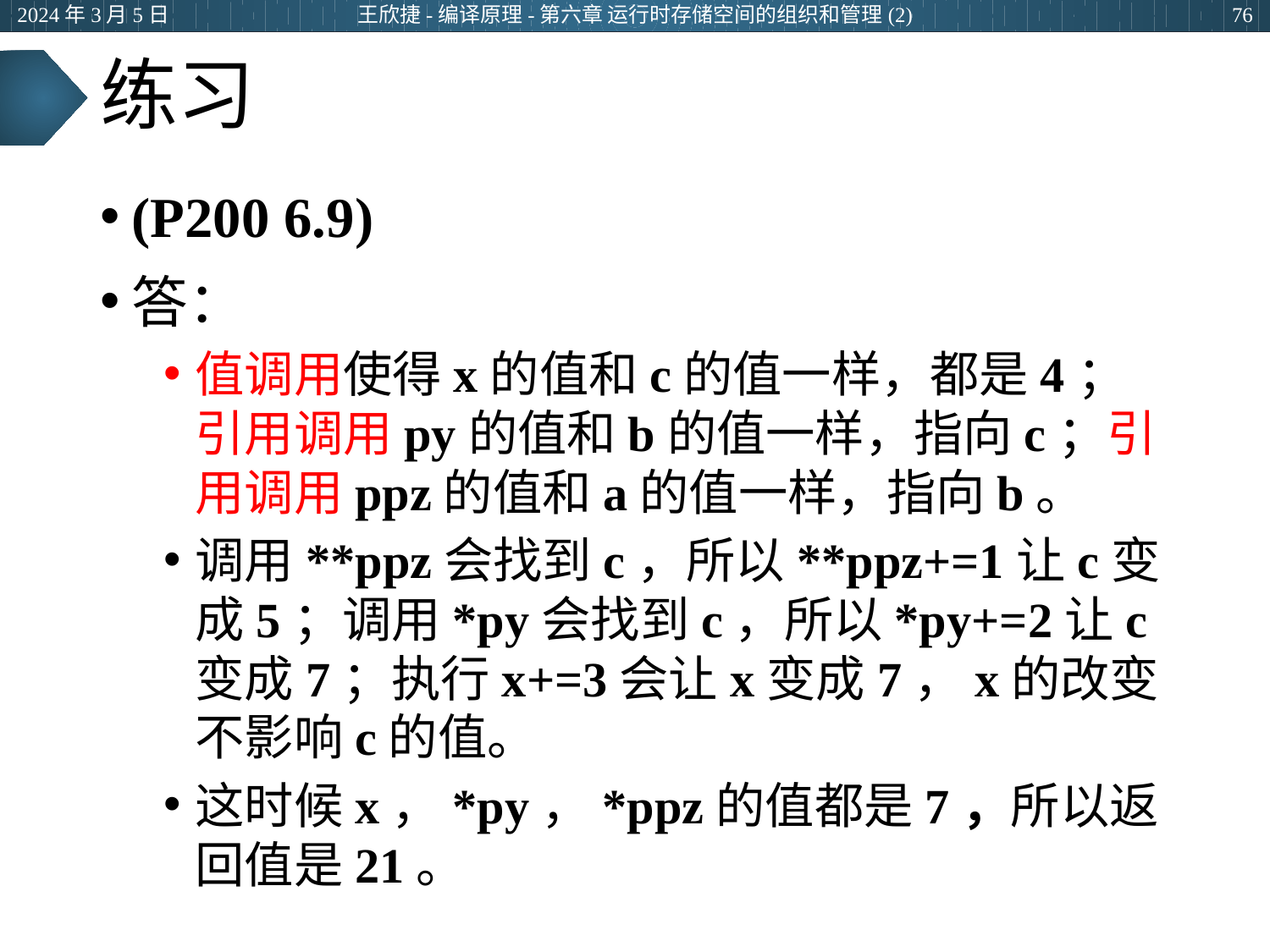

王欣捷-编译原理-第六章 运行时存储空间的组织和管理(2)
2024年3月5日
76
# 练习
(P200 6.9)
答：
值调用使得x的值和c的值一样，都是4；引用调用py的值和b的值一样，指向c；引用调用ppz的值和a的值一样，指向b。
调用**ppz会找到c，所以**ppz+=1让c变成5；调用*py会找到c，所以*py+=2让c变成7；执行x+=3会让x变成7，x的改变不影响c的值。
这时候x，*py，*ppz的值都是7，所以返回值是21。